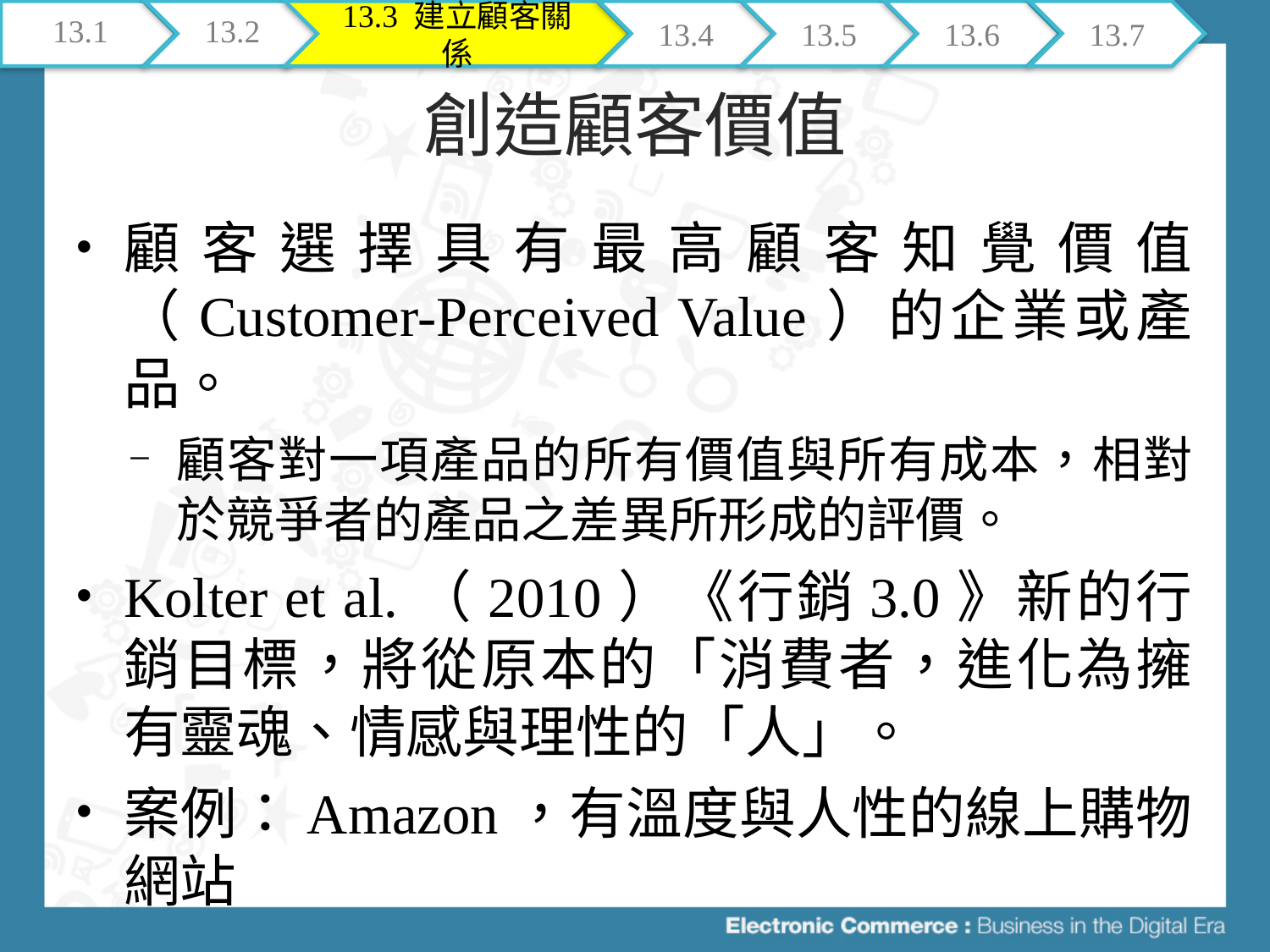

13.1
13.2
13.3 建立顧客關係
13.4
13.5
13.6
13.7
# 創造顧客價值
顧客選擇具有最高顧客知覺價值（Customer-Perceived Value）的企業或產品。
顧客對一項產品的所有價值與所有成本，相對於競爭者的產品之差異所形成的評價。
Kolter et al.（2010）《行銷3.0》新的行銷目標，將從原本的「消費者，進化為擁有靈魂、情感與理性的「人」。
案例：Amazon，有溫度與人性的線上購物網站